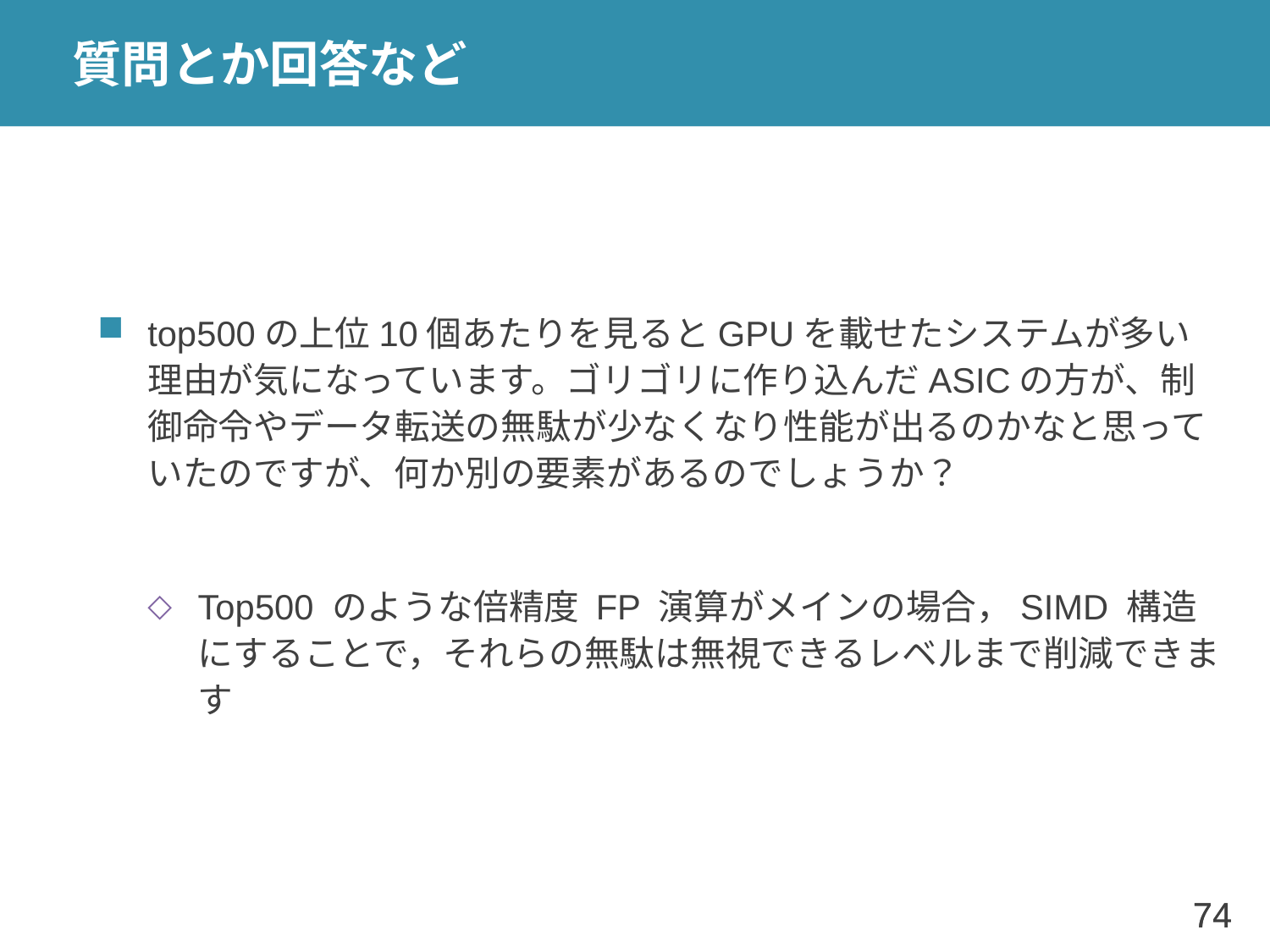

# 質問とか回答など
top500の上位10個あたりを見るとGPUを載せたシステムが多い理由が気になっています。ゴリゴリに作り込んだASICの方が、制御命令やデータ転送の無駄が少なくなり性能が出るのかなと思っていたのですが、何か別の要素があるのでしょうか？

Top500 のような倍精度 FP 演算がメインの場合，SIMD 構造にすることで，それらの無駄は無視できるレベルまで削減できます